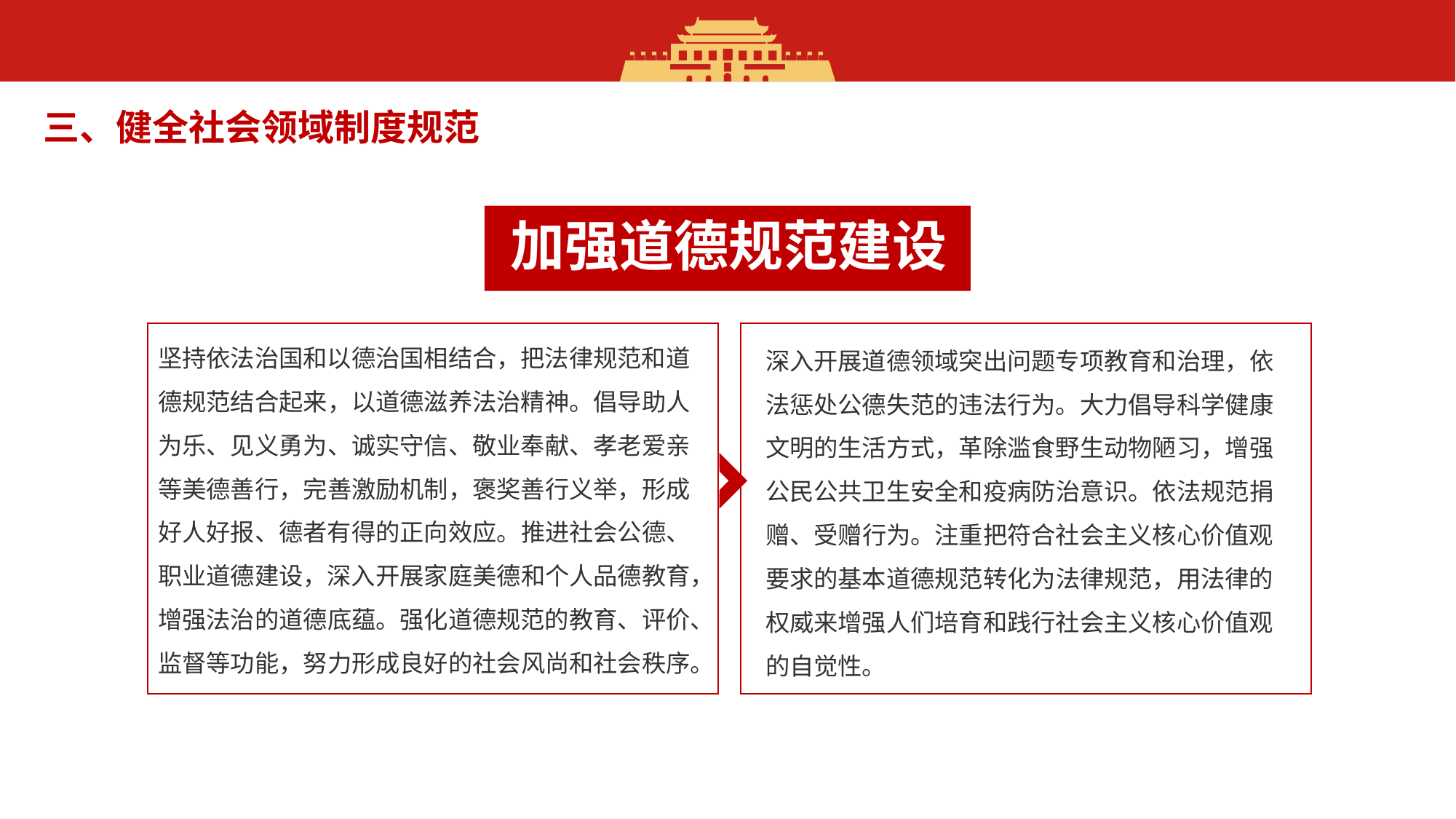

加强道德规范建设

深入开展道德领域突出问题专项教育和治理，依法惩处公德失范的违法行为。大力倡导科学健康文明的生活方式，革除滥食野生动物陋习，增强公民公共卫生安全和疫病防治意识。依法规范捐赠、受赠行为。注重把符合社会主义核心价值观要求的基本道德规范转化为法律规范，用法律的权威来增强人们培育和践行社会主义核心价值观的自觉性。
坚持依法治国和以德治国相结合，把法律规范和道德规范结合起来，以道德滋养法治精神。倡导助人为乐、见义勇为、诚实守信、敬业奉献、孝老爱亲等美德善行，完善激励机制，褒奖善行义举，形成好人好报、德者有得的正向效应。推进社会公德、职业道德建设，深入开展家庭美德和个人品德教育，增强法治的道德底蕴。强化道德规范的教育、评价、监督等功能，努力形成良好的社会风尚和社会秩序。